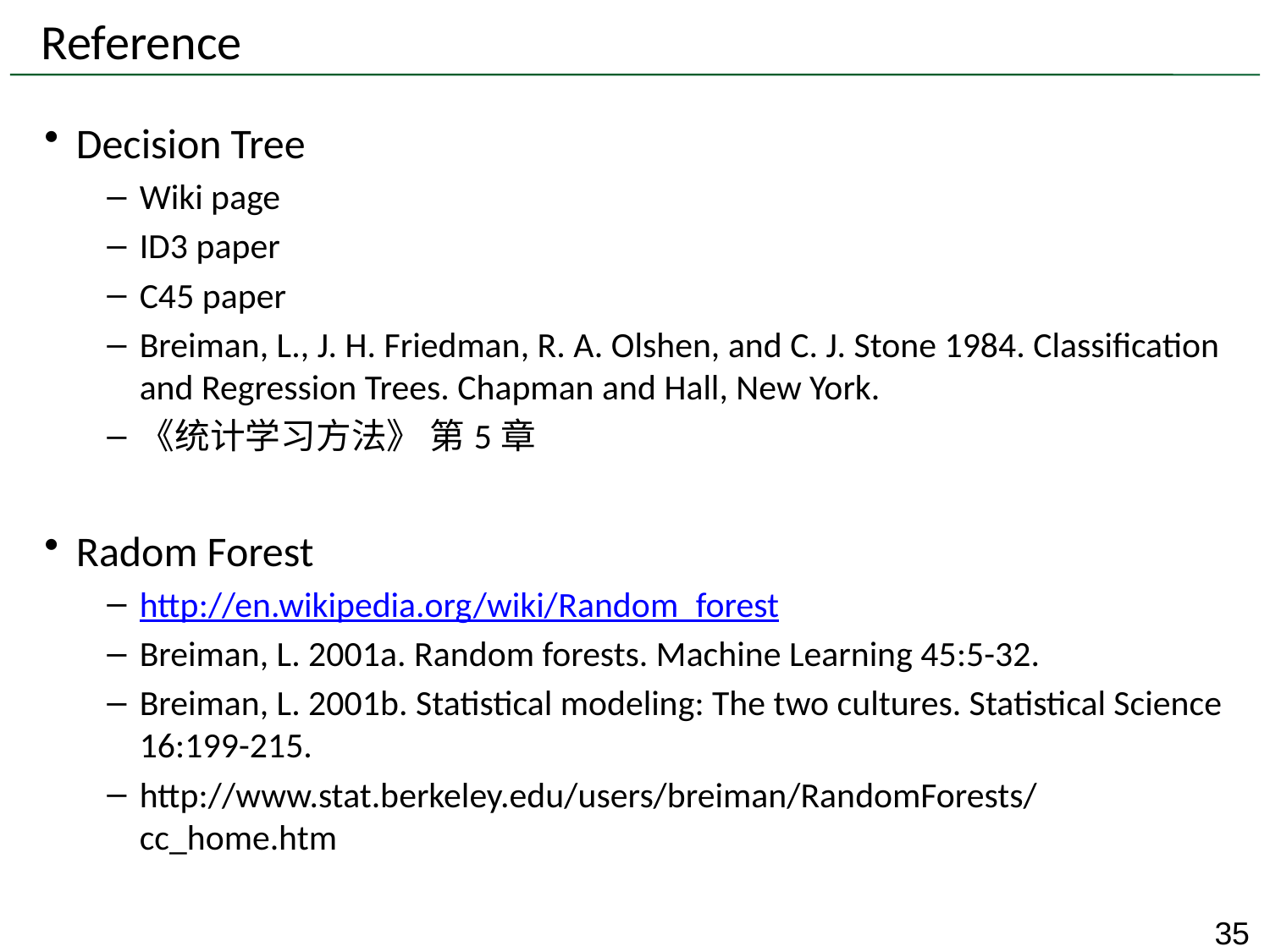

# Reference
Decision Tree
Wiki page
ID3 paper
C45 paper
Breiman, L., J. H. Friedman, R. A. Olshen, and C. J. Stone 1984. Classification and Regression Trees. Chapman and Hall, New York.
《统计学习方法》 第5章

Radom Forest
http://en.wikipedia.org/wiki/Random_forest
Breiman, L. 2001a. Random forests. Machine Learning 45:5-32.
Breiman, L. 2001b. Statistical modeling: The two cultures. Statistical Science 16:199-215.
http://www.stat.berkeley.edu/users/breiman/RandomForests/cc_home.htm
35